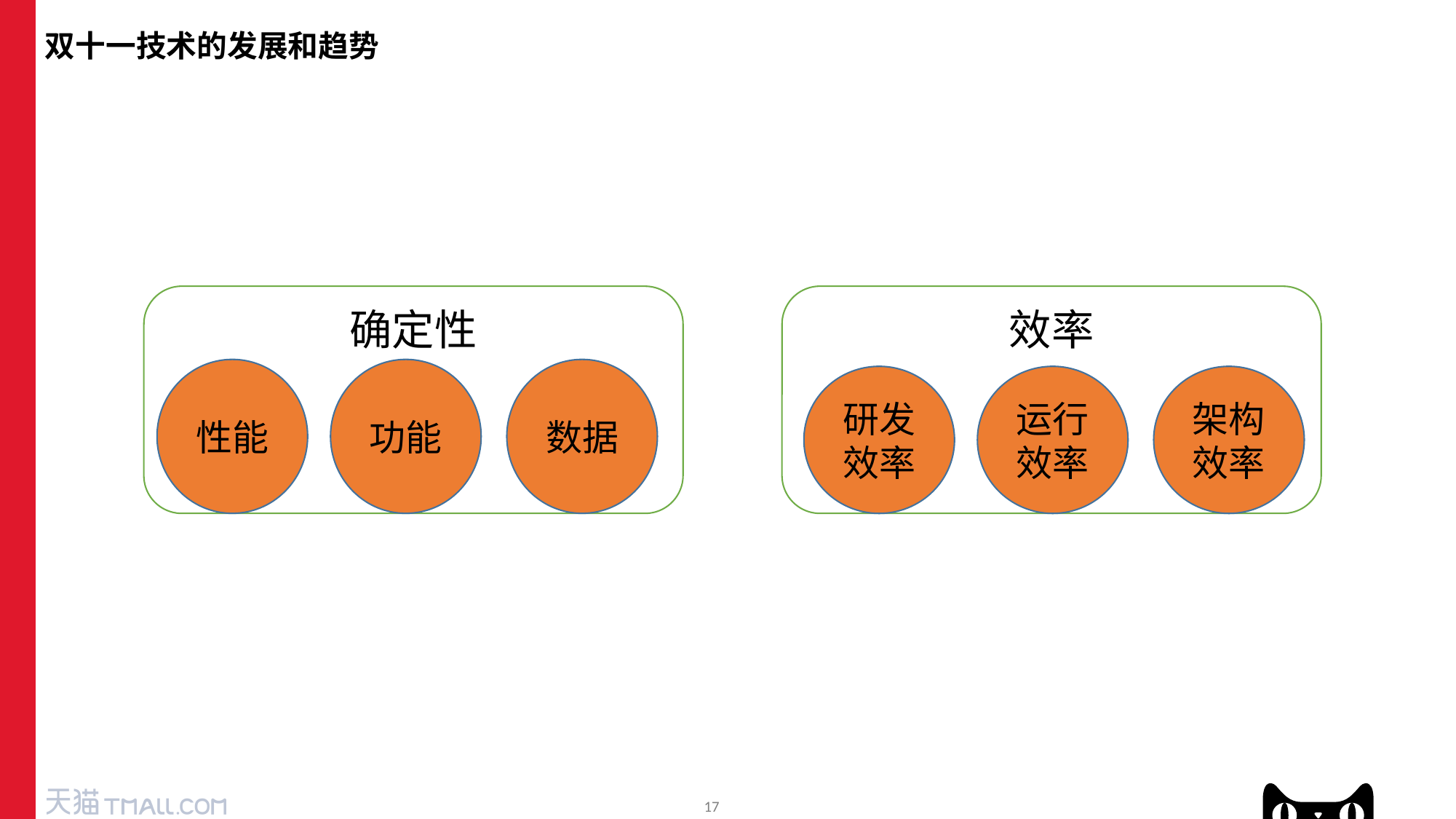

双十一技术的发展和趋势
确定性
效率
性能
功能
数据
研发效率
运行效率
架构效率